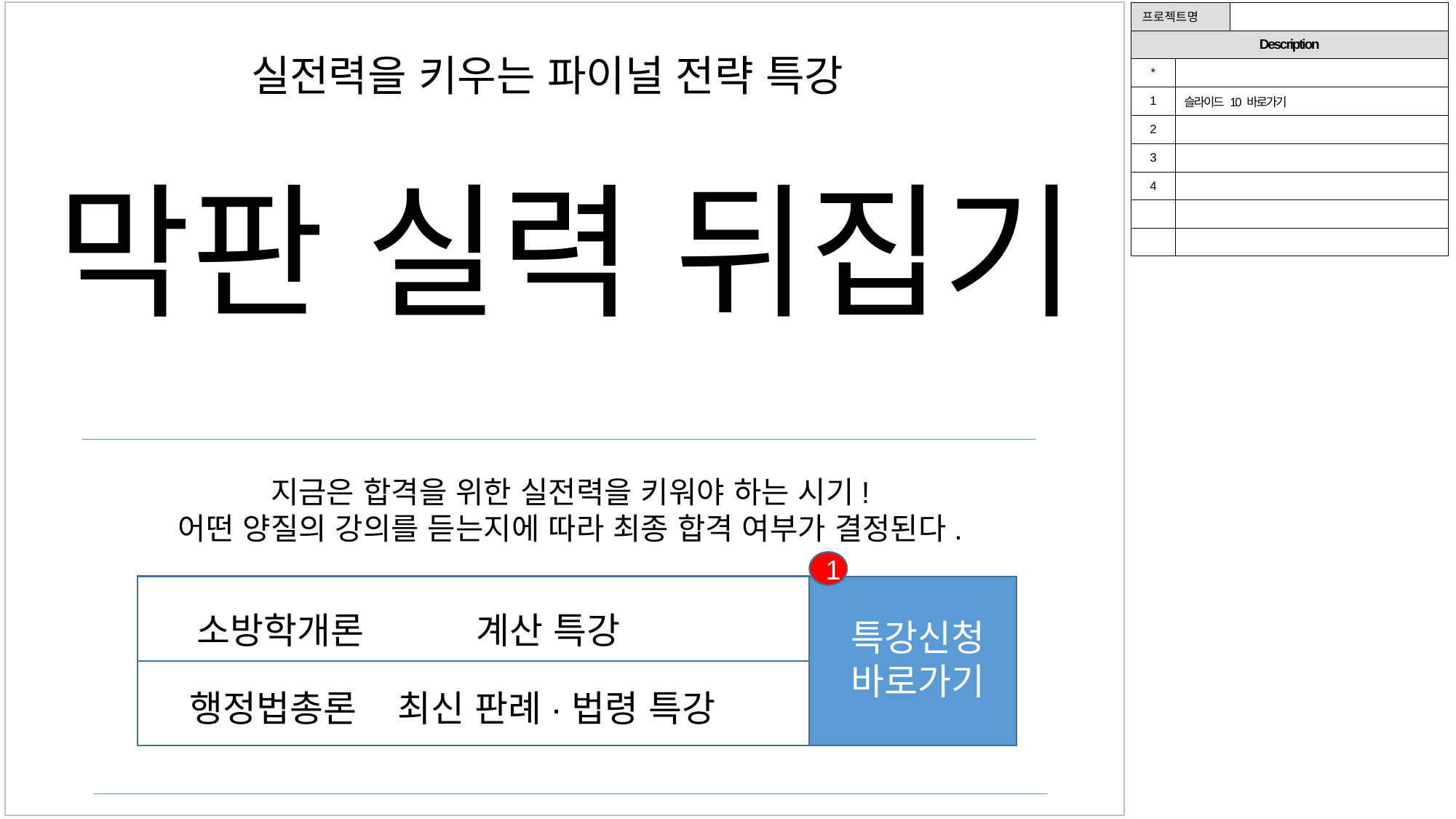

| 프로젝트명 |  |  |
| --- | --- | --- |
| Description |  |  |
| \* |  |  |
| 1 | 슬라이드 10 바로가기 |  |
| 2 |  |  |
| 3 |  |  |
| 4 |  |  |
|  |  |  |
|  |  |  |
실전력을 키우는 파이널 전략 특강
막판 실력 뒤집기
지금은 합격을 위한 실전력을 키워야 하는 시기!
어떤 양질의 강의를 듣는지에 따라 최종 합격 여부가 결정된다.
1

소방학개론           계산 특강
특강신청
바로가기

행정법총론    최신 판례·법령 특강